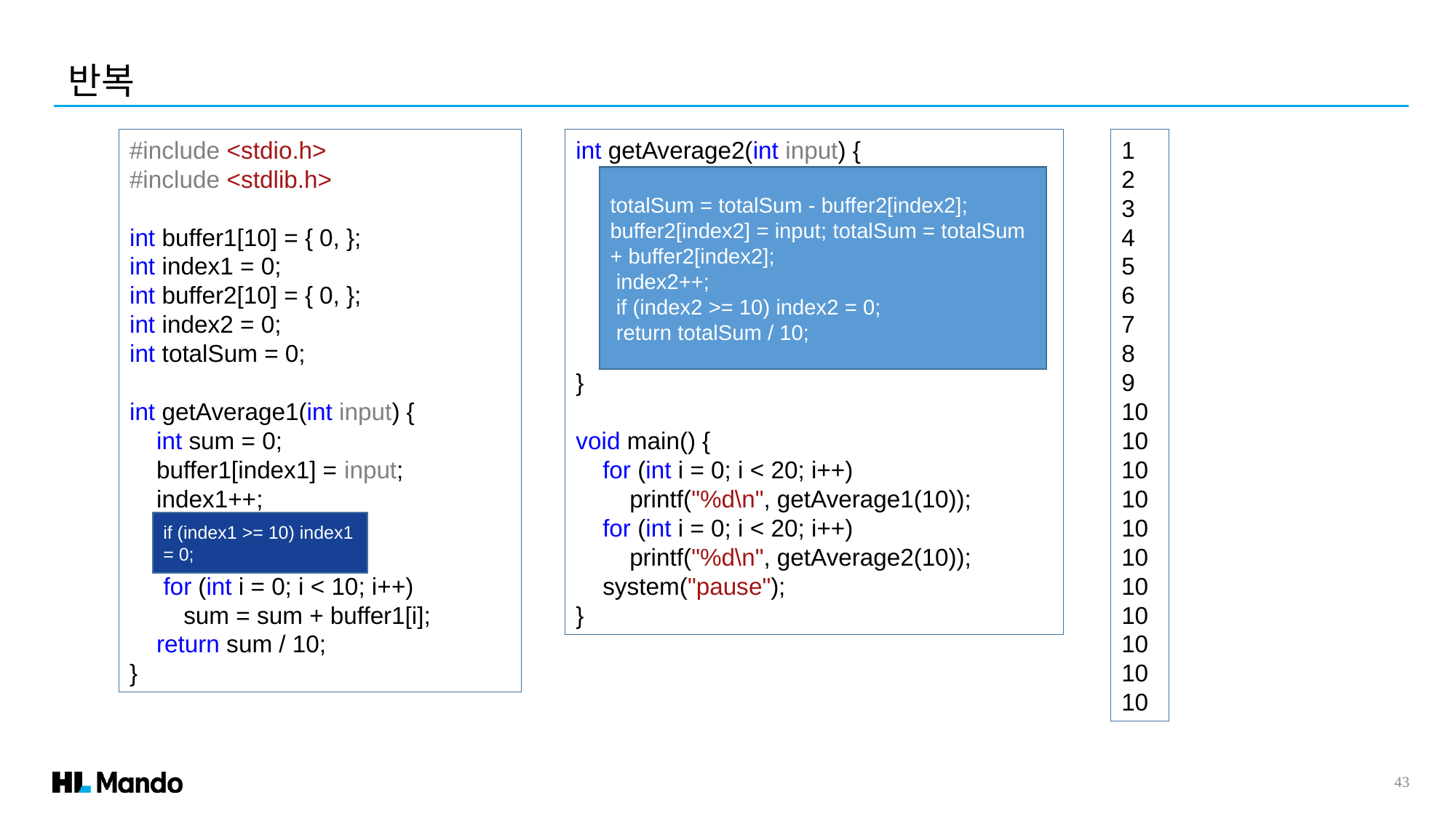

반복
#include <stdio.h>
#include <stdlib.h>

int buffer1[10] = { 0, };
int index1 = 0;
int buffer2[10] = { 0, };
int index2 = 0;
int totalSum = 0;

int getAverage1(int input) {
    int sum = 0;
    buffer1[index1] = input;
    index1++;

     for (int i = 0; i < 10; i++)
        sum = sum + buffer1[i];
    return sum / 10;
}
1
2
3
4
5
6
7
8
9
10
10
10
10
10
10
10
10
10
10
10
int getAverage2(int input) {

}

void main() {
    for (int i = 0; i < 20; i++)
        printf("%d\n", getAverage1(10));
    for (int i = 0; i < 20; i++)
        printf("%d\n", getAverage2(10));
    system("pause");
}
totalSum = totalSum - buffer2[index2];
buffer2[index2] = input; totalSum = totalSum + buffer2[index2];
 index2++;
 if (index2 >= 10) index2 = 0;
 return totalSum / 10;
if (index1 >= 10) index1 = 0;
43